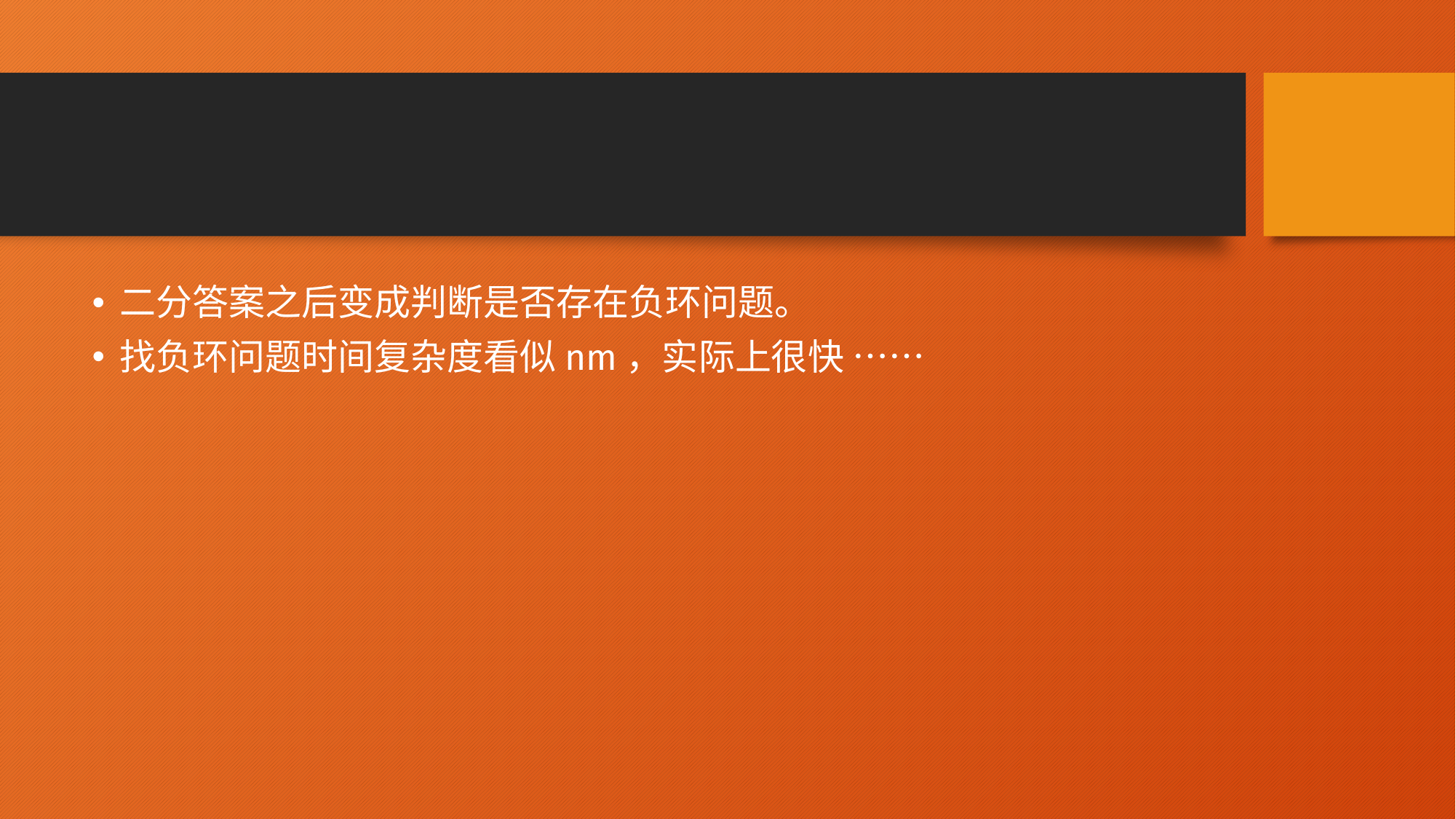

#
二分答案之后变成判断是否存在负环问题。
找负环问题时间复杂度看似nm，实际上很快 ……